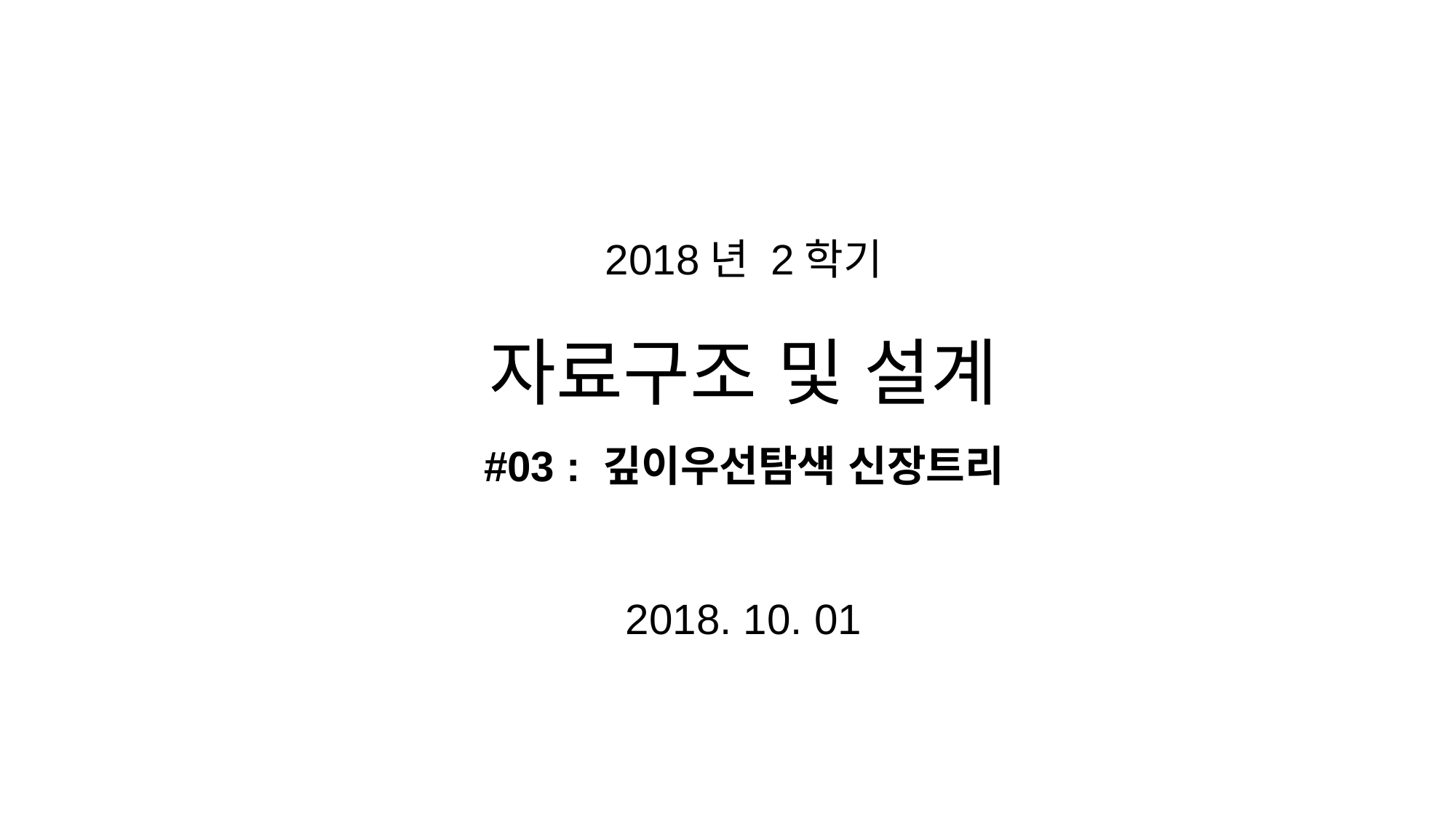

# 2018년 2학기 자료구조 및 설계 #03 : 깊이우선탐색 신장트리 2018. 10. 01